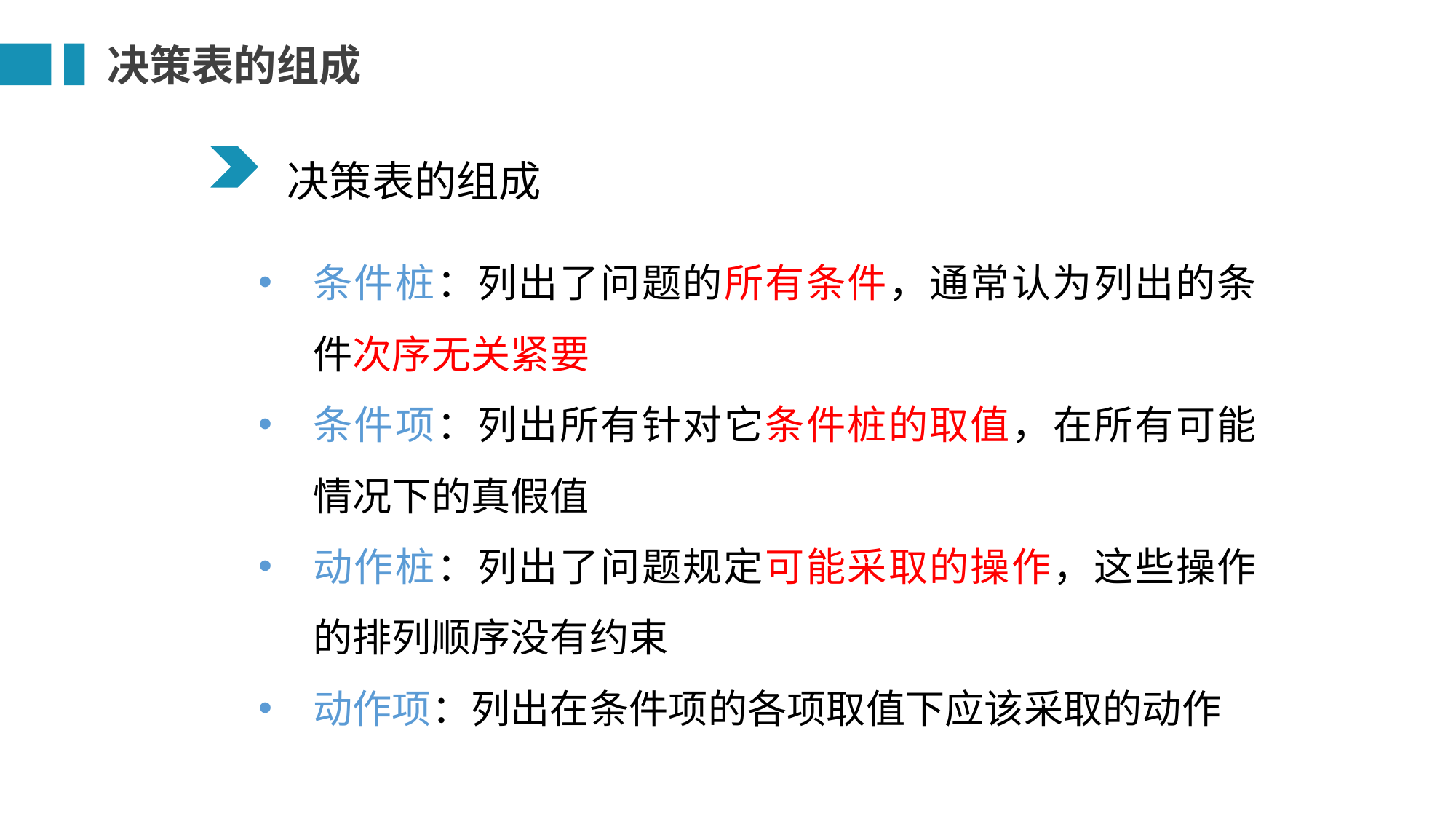

决策表的组成

决策表的组成

条件桩：列出了问题的所有条件，通常认为列出的条件次序无关紧要
条件项：列出所有针对它条件桩的取值，在所有可能情况下的真假值
动作桩：列出了问题规定可能采取的操作，这些操作的排列顺序没有约束
动作项：列出在条件项的各项取值下应该采取的动作
81